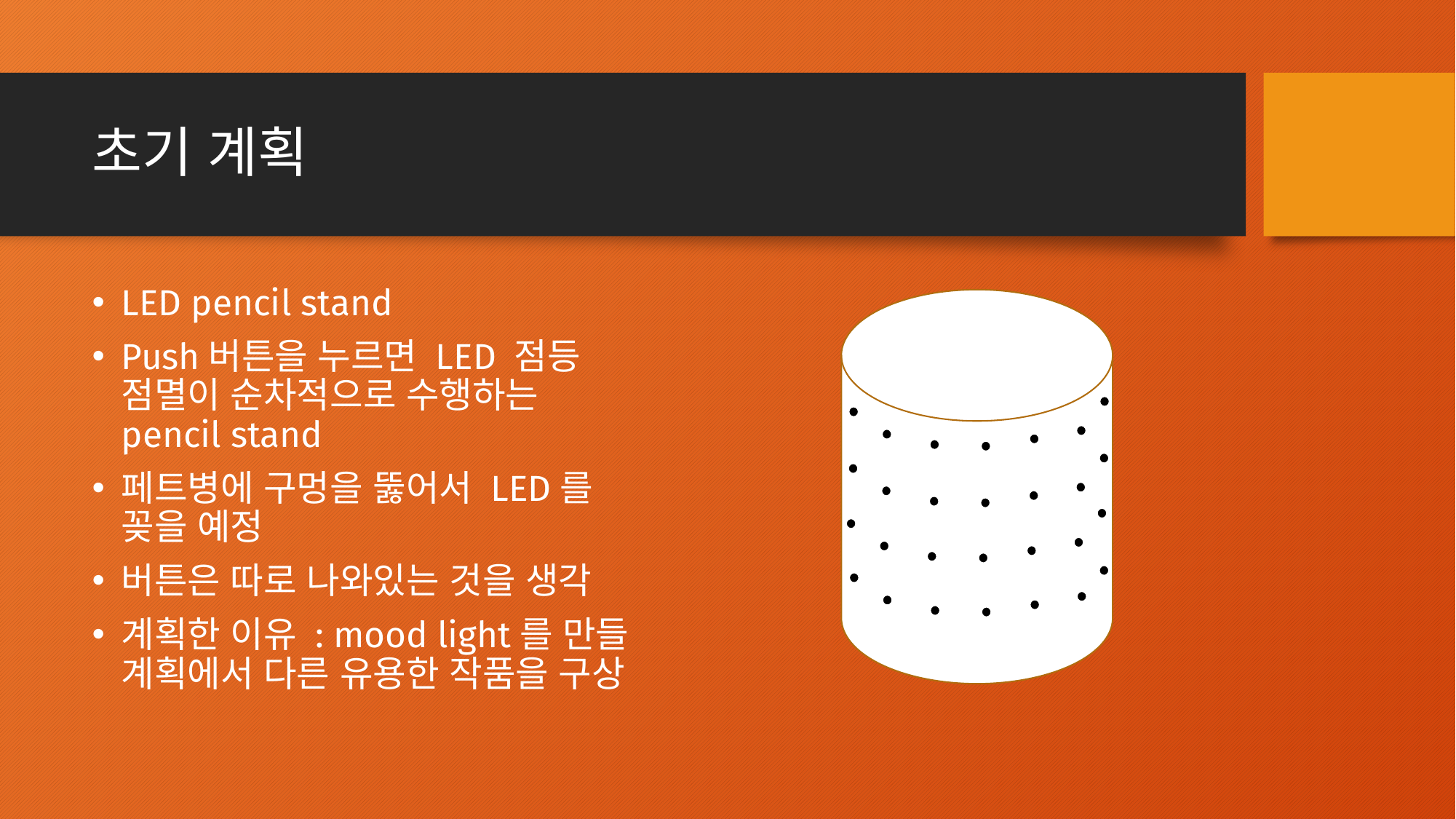

# 초기 계획
LED pencil stand
Push버튼을 누르면 LED 점등 점멸이 순차적으로 수행하는 pencil stand
페트병에 구멍을 뚫어서 LED를 꽂을 예정
버튼은 따로 나와있는 것을 생각
계획한 이유 : mood light를 만들 계획에서 다른 유용한 작품을 구상